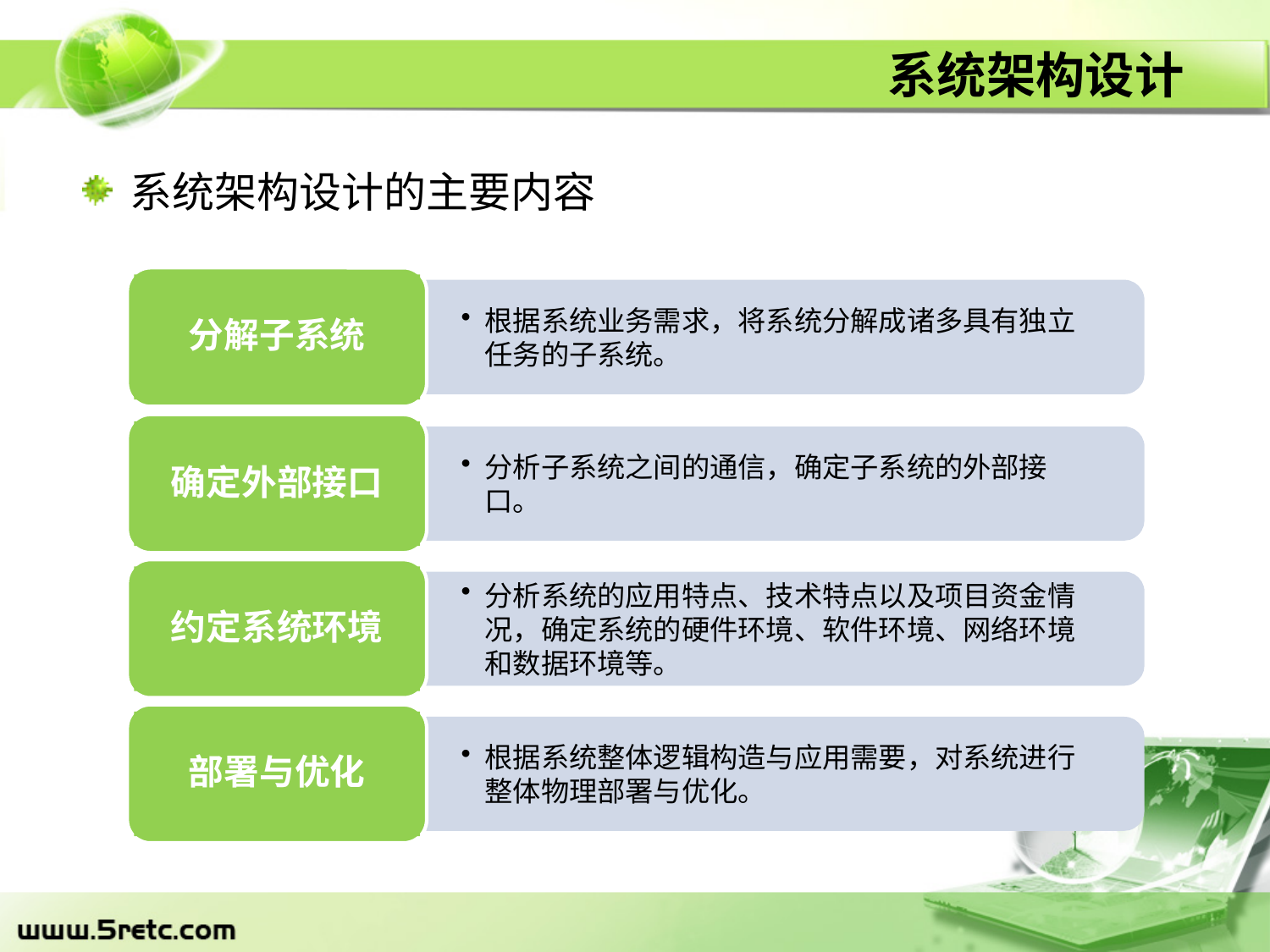

# 系统架构设计
系统架构设计的主要内容

分解子系统

根据系统业务需求，将系统分解成诸多具有独立任务的子系统。

确定外部接口

分析子系统之间的通信，确定子系统的外部接口。

约定系统环境

分析系统的应用特点、技术特点以及项目资金情况，确定系统的硬件环境、软件环境、网络环境和数据环境等。

部署与优化

根据系统整体逻辑构造与应用需要，对系统进行整体物理部署与优化。